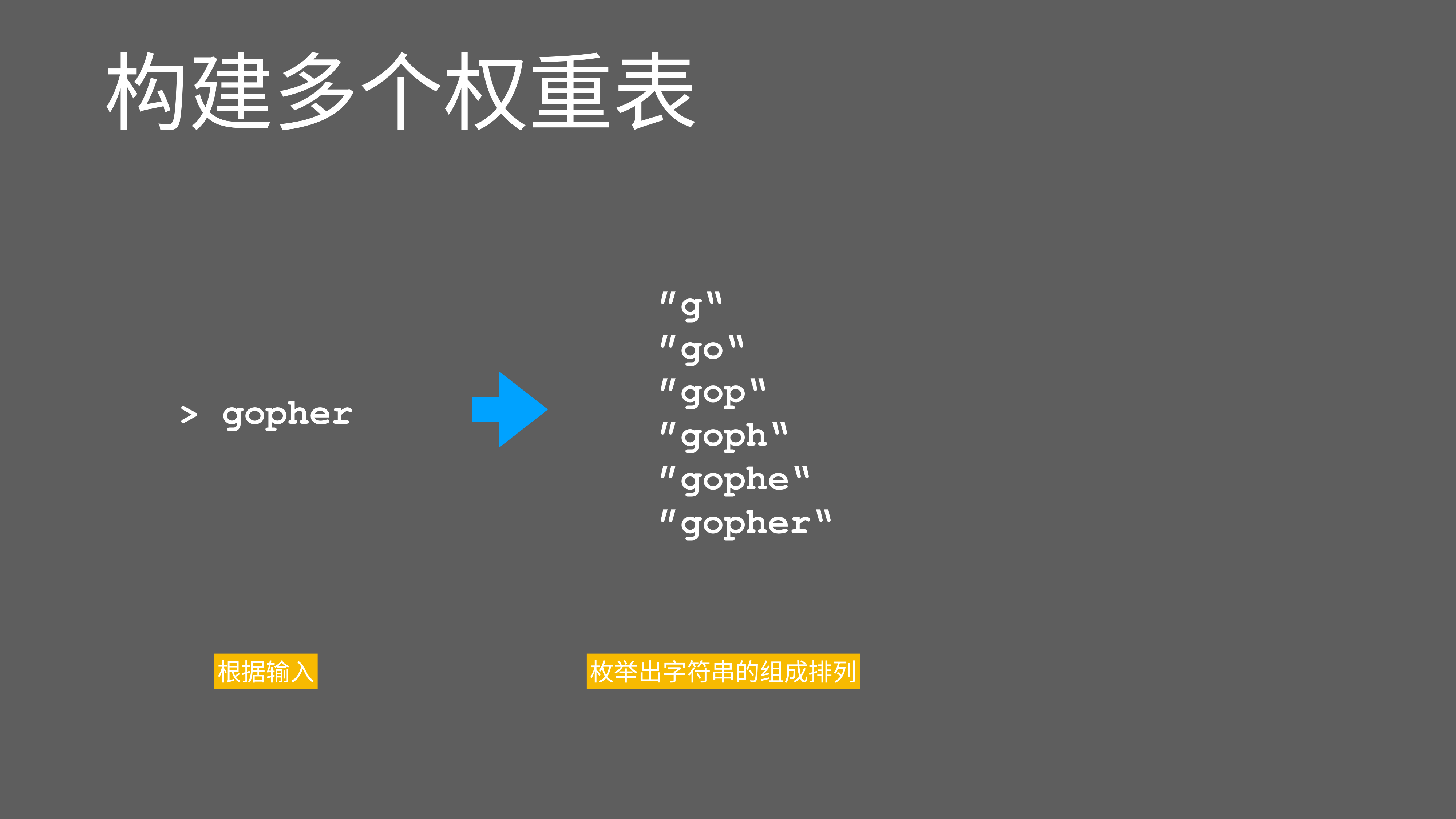

# 构建多个权重表
”g“
”go“
”gop“
”goph“
”gophe“
”gopher“

> gopher
根据输入
枚举出字符串的组成排列